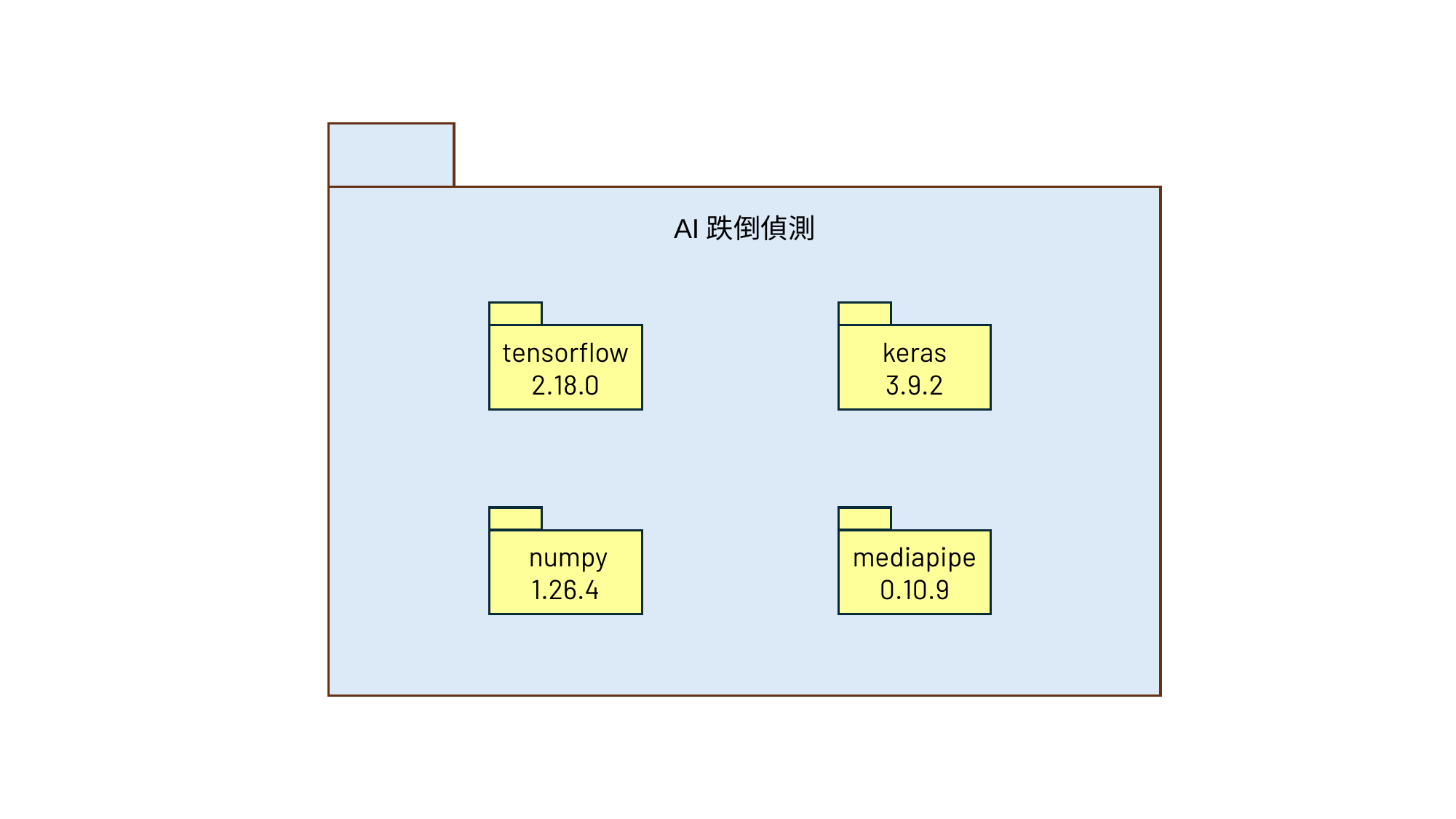

AI跌倒偵測

tensorflow
2.18.0

keras
3.9.2

 numpy
1.26.4

mediapipe
0.10.9